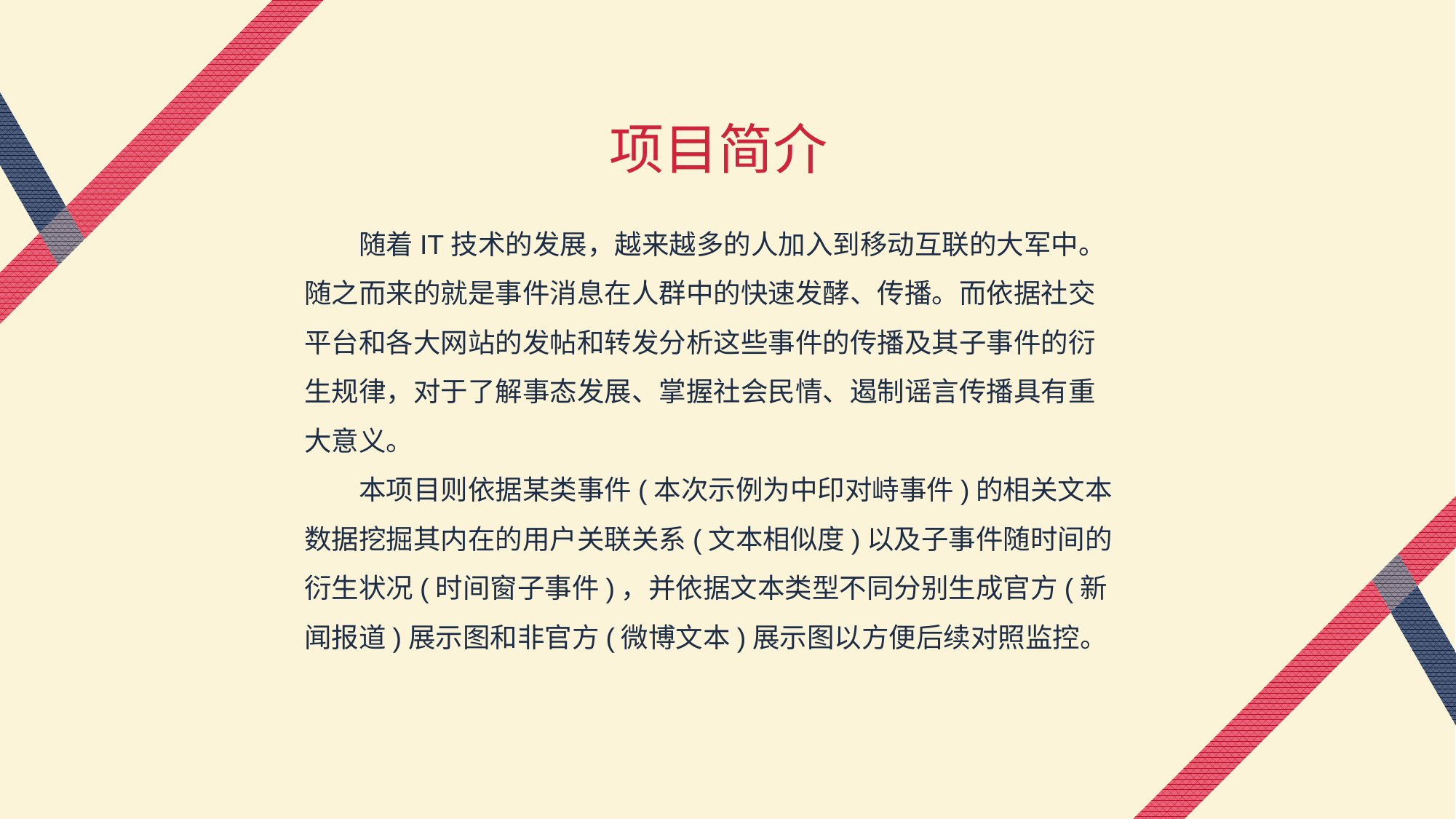

项目简介
随着IT技术的发展，越来越多的人加入到移动互联的大军中。随之而来的就是事件消息在人群中的快速发酵、传播。而依据社交平台和各大网站的发帖和转发分析这些事件的传播及其子事件的衍生规律，对于了解事态发展、掌握社会民情、遏制谣言传播具有重大意义。
本项目则依据某类事件(本次示例为中印对峙事件)的相关文本数据挖掘其内在的用户关联关系(文本相似度)以及子事件随时间的衍生状况(时间窗子事件)，并依据文本类型不同分别生成官方(新闻报道)展示图和非官方(微博文本)展示图以方便后续对照监控。